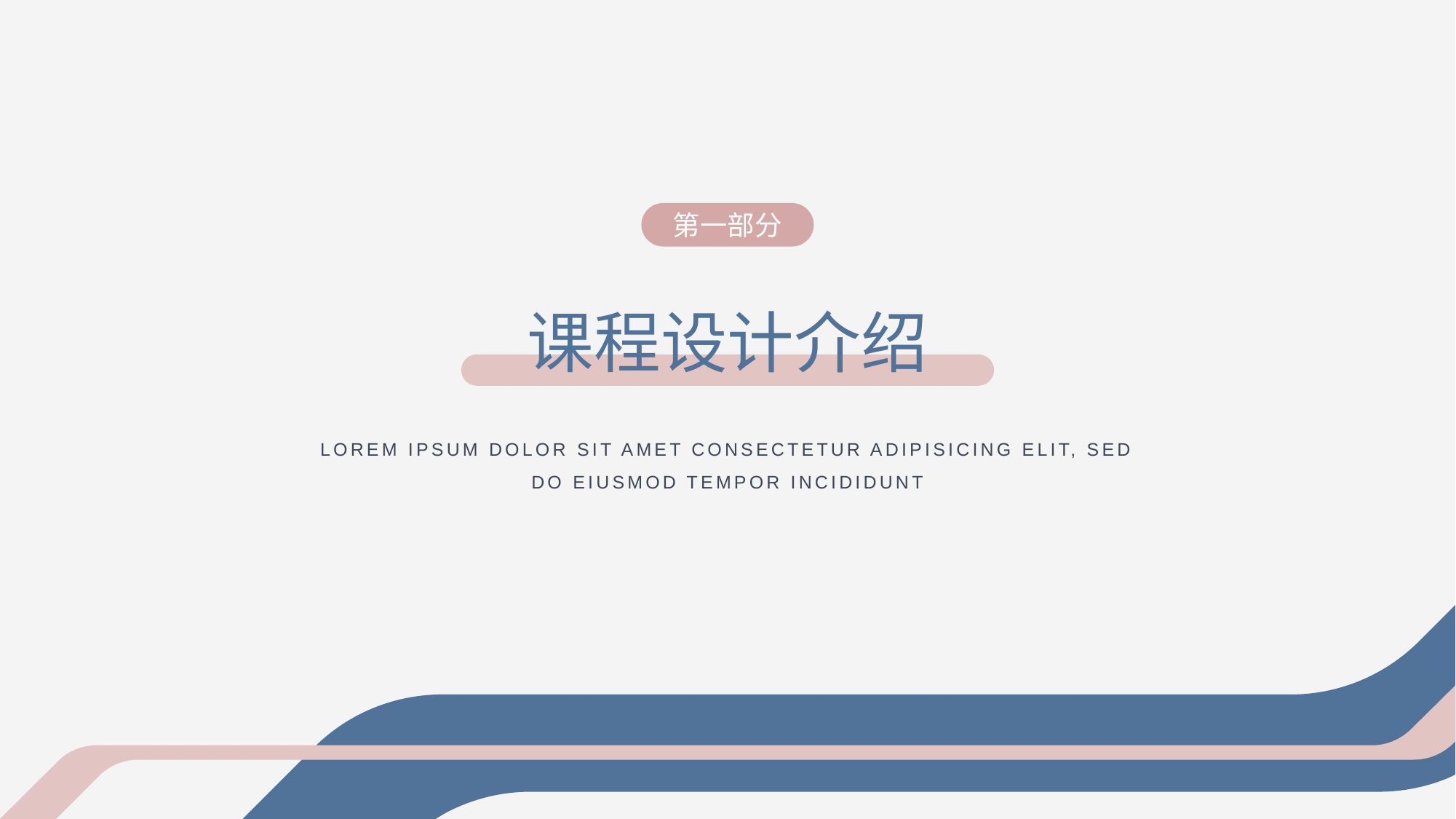

第一部分
课程设计介绍

LOREM IPSUM DOLOR SIT AMET CONSECTETUR ADIPISICING ELIT, SED DO EIUSMOD TEMPOR INCIDIDUNT